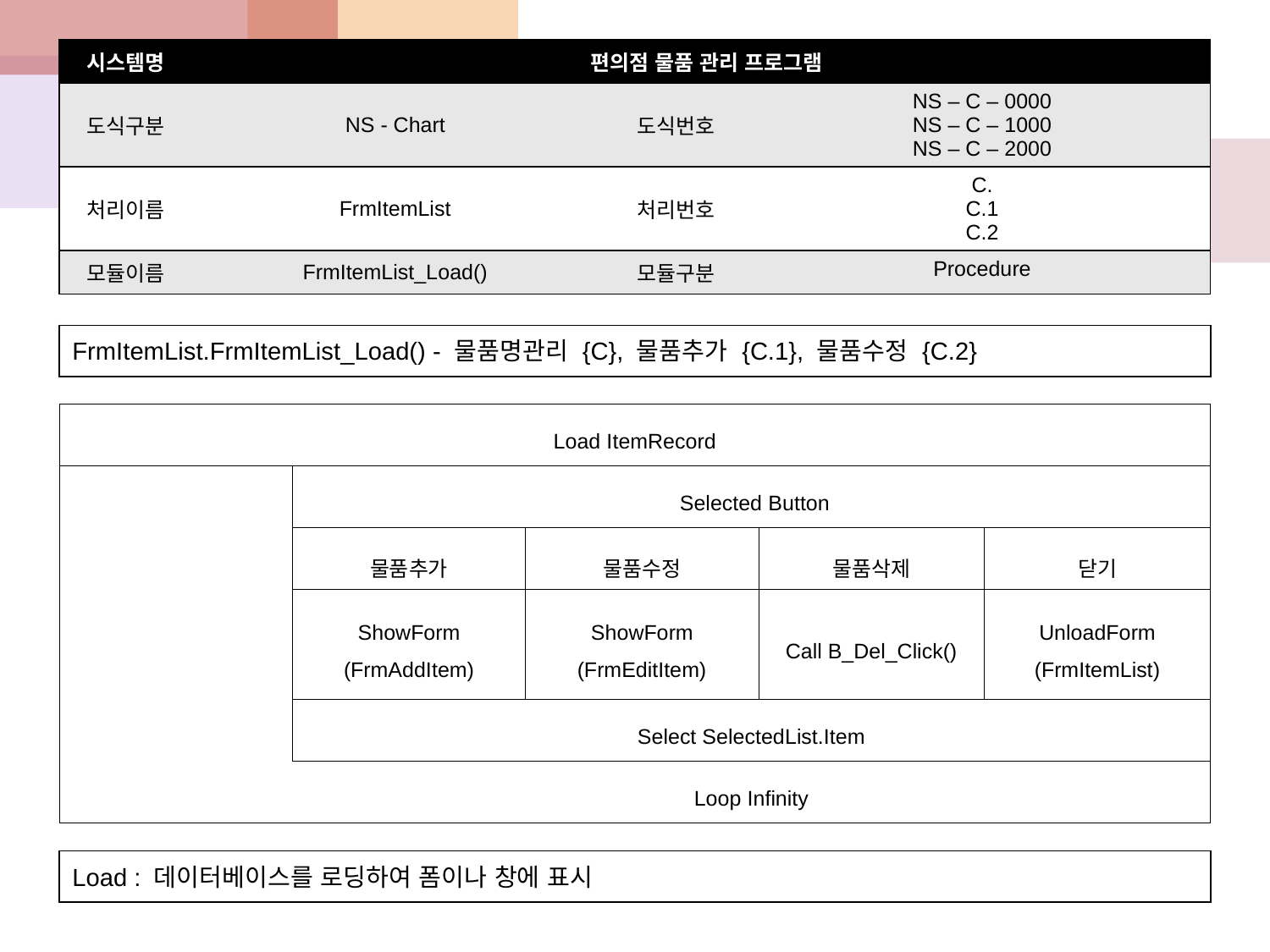

| 시스템명 | 편의점 물품 관리 프로그램 |  |  |
| --- | --- | --- | --- |
| 도식구분 | NS - Chart | 도식번호 | NS – C – 0000 NS – C – 1000 NS – C – 2000 |
| 처리이름 | FrmItemList | 처리번호 | C. C.1 C.2 |
| 모듈이름 | FrmItemList\_Load() | 모듈구분 | Procedure |
| FrmItemList.FrmItemList\_Load() - 물품명관리 {C}, 물품추가 {C.1}, 물품수정 {C.2} |
| --- |
| Load ItemRecord |  |  |  |  |
| --- | --- | --- | --- | --- |
|  |  | Selected Button |  |  |
|  | 물품추가 | 물품수정 | 물품삭제 | 닫기 |
|  | ShowForm (FrmAddItem) | ShowForm (FrmEditItem) | Call B\_Del\_Click() | UnloadForm (FrmItemList) |
|  | Select SelectedList.Item |  |  |  |
|  | Loop Infinity |  |  |  |
| Load : 데이터베이스를 로딩하여 폼이나 창에 표시 |
| --- |